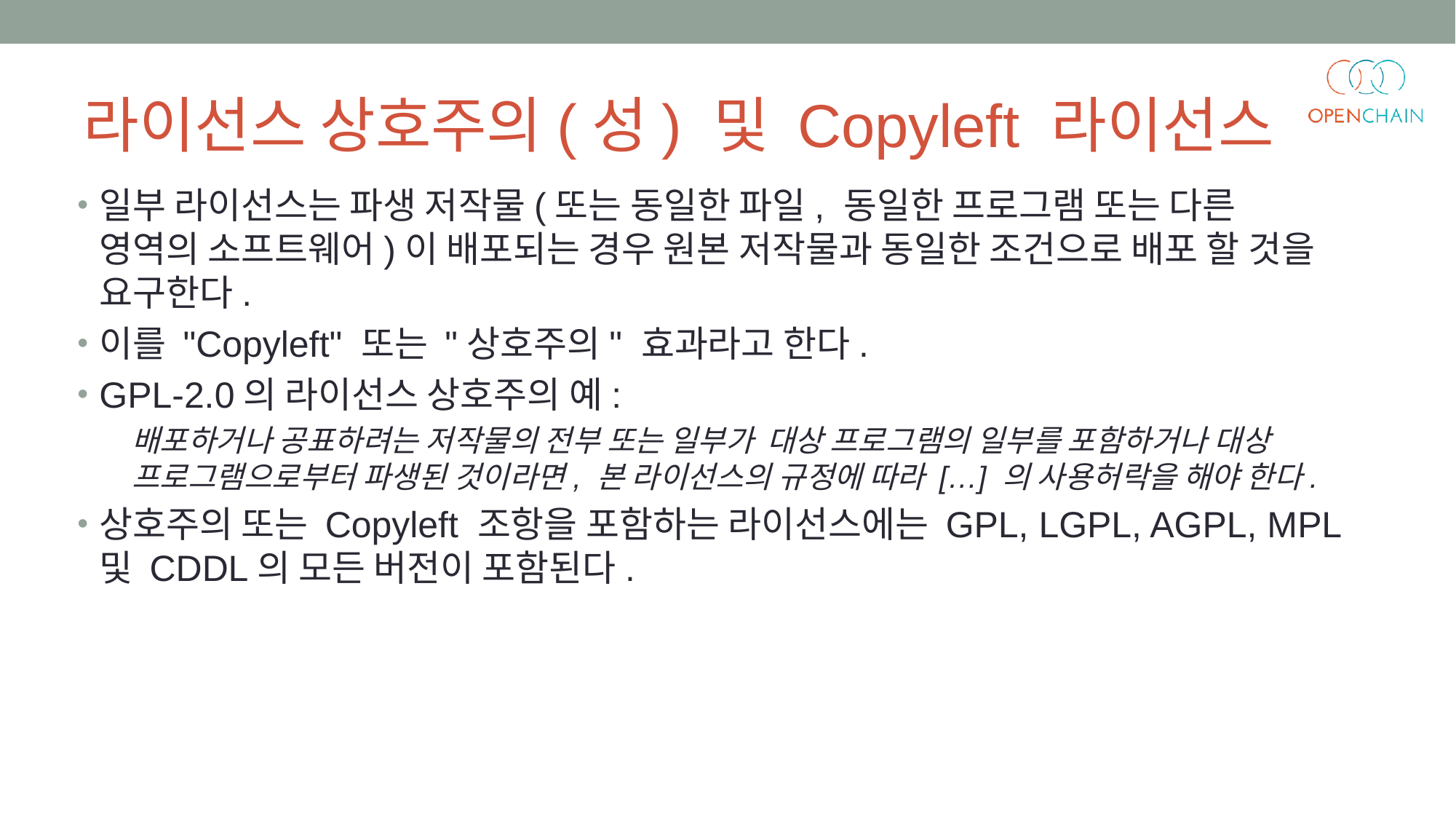

# 라이선스 상호주의(성) 및 Copyleft 라이선스
일부 라이선스는 파생 저작물(또는 동일한 파일, 동일한 프로그램 또는 다른 영역의 소프트웨어)이 배포되는 경우 원본 저작물과 동일한 조건으로 배포 할 것을 요구한다.
이를 "Copyleft" 또는 "상호주의" 효과라고 한다.
GPL-2.0의 라이선스 상호주의 예:
배포하거나 공표하려는 저작물의 전부 또는 일부가  대상 프로그램의 일부를 포함하거나 대상 프로그램으로부터 파생된 것이라면, 본 라이선스의 규정에 따라 […] 의 사용허락을 해야 한다.
상호주의 또는 Copyleft 조항을 포함하는 라이선스에는 GPL, LGPL, AGPL, MPL 및 CDDL의 모든 버전이 포함된다.